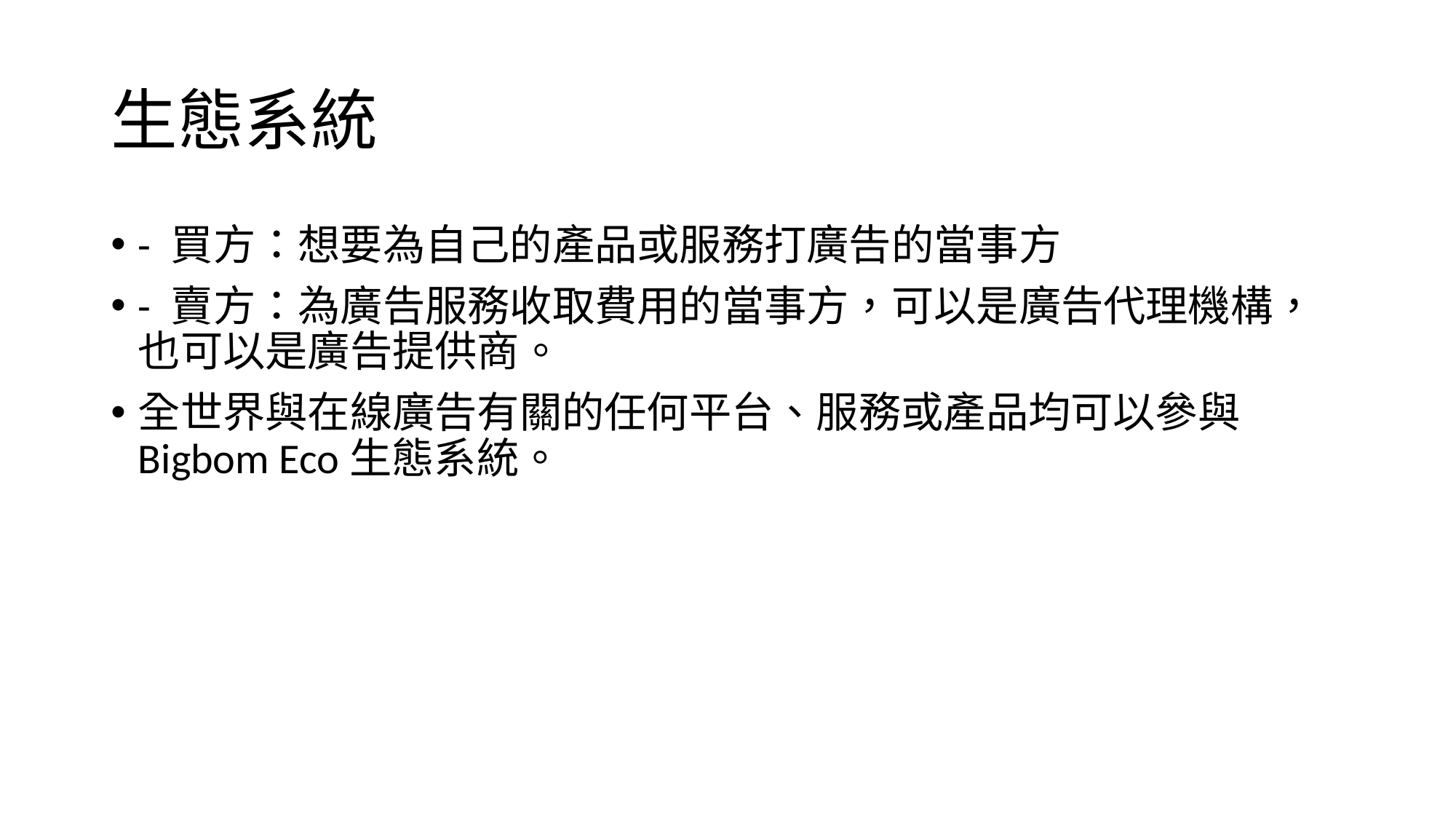

# 生態系統
- 買方：想要為自己的產品或服務打廣告的當事方
- 賣方：為廣告服務收取費用的當事方，可以是廣告代理機構，也可以是廣告提供商。
全世界與在線廣告有關的任何平台、服務或產品均可以參與Bigbom Eco生態系統。